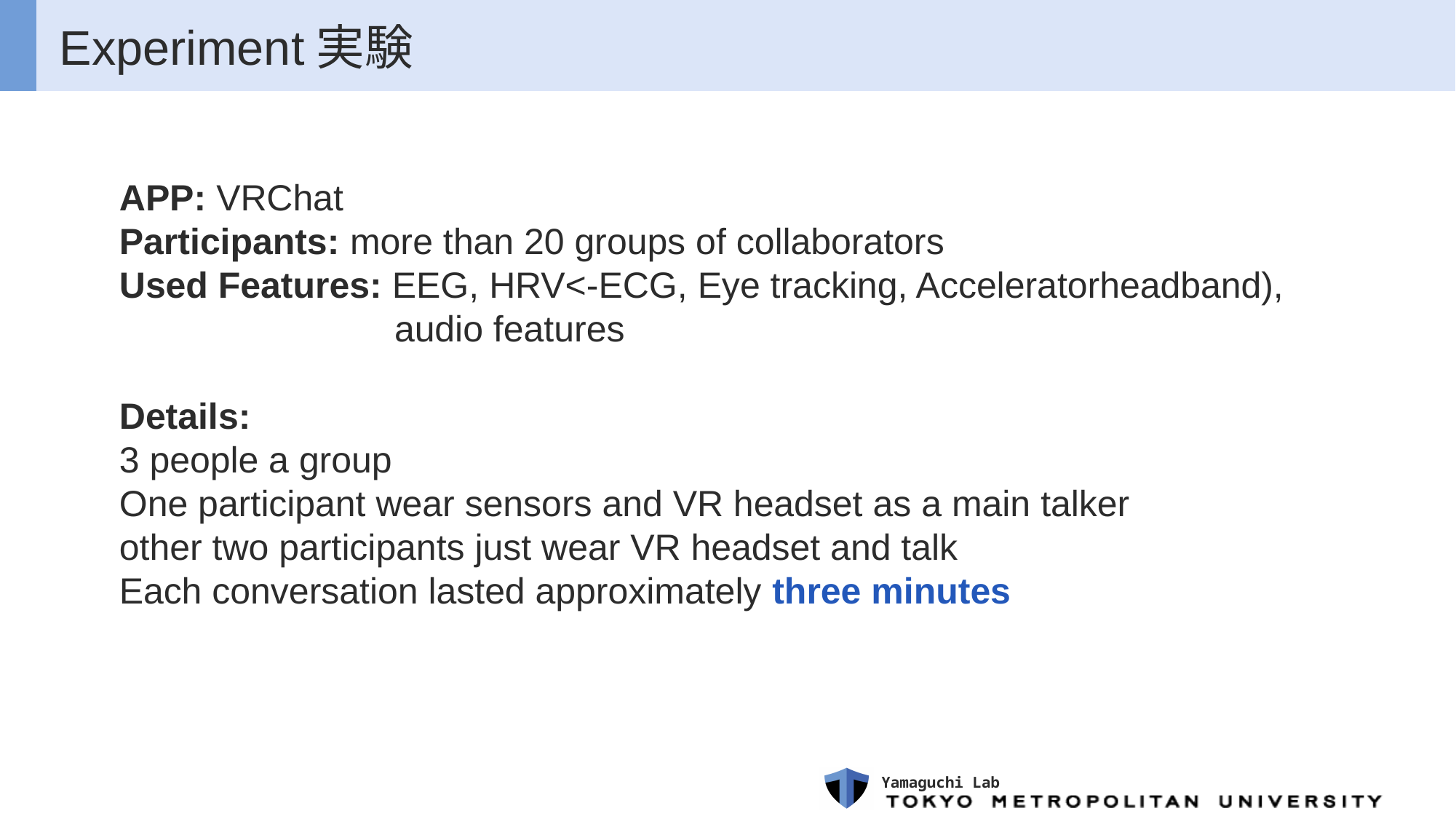

# Experiment実験
APP: VRChat
Participants: more than 20 groups of collaborators
Used Features: EEG, HRV<-ECG, Eye tracking, Acceleratorheadband),
                           audio features

Details:
3 people a group
One participant wear sensors and VR headset as a main talker
other two participants just wear VR headset and talk
Each conversation lasted approximately three minutes

6